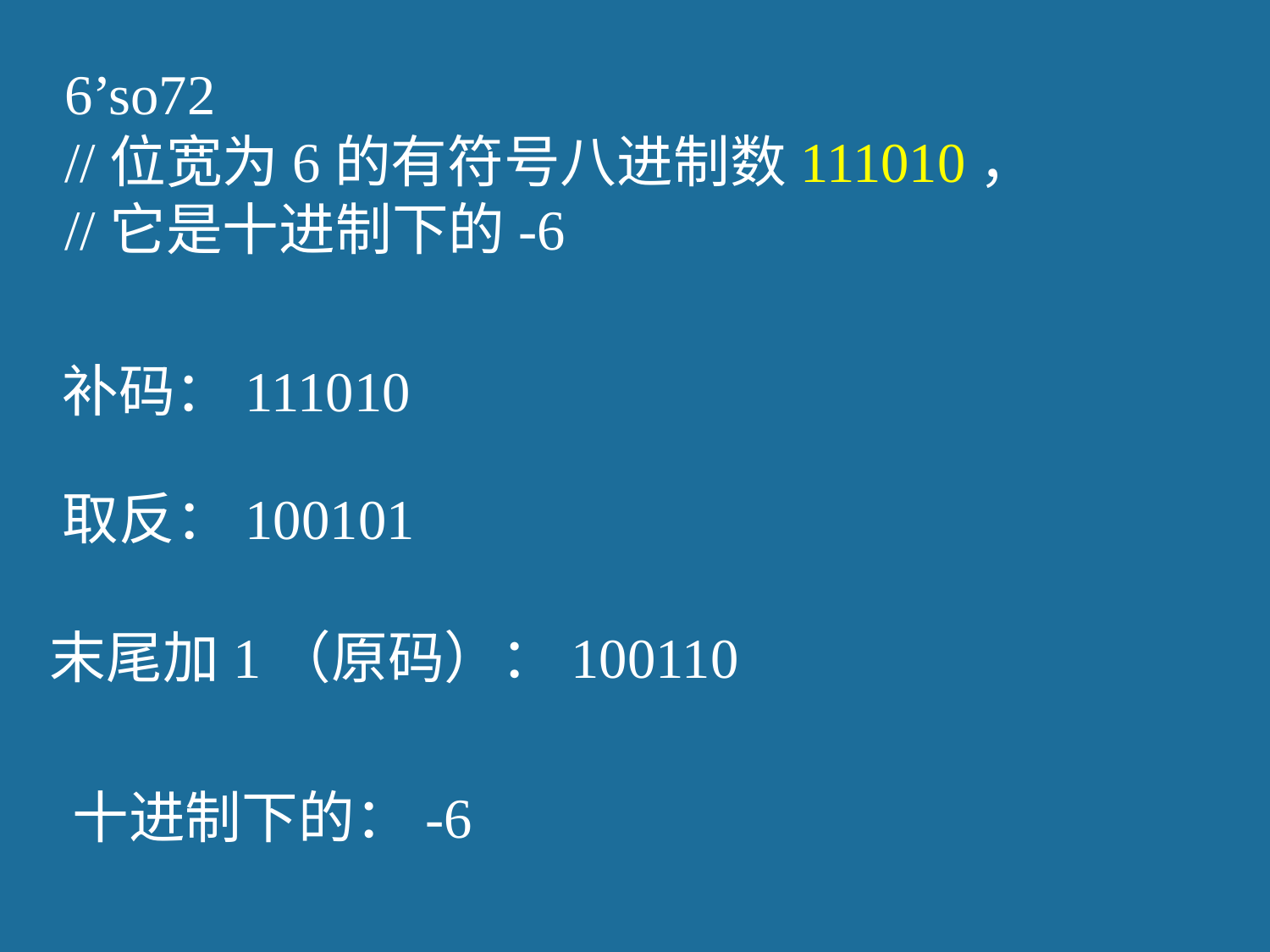

6’so72
//位宽为6的有符号八进制数111010，
//它是十进制下的-6
补码：111010
取反：100101
末尾加1（原码）：100110
十进制下的：-6
8